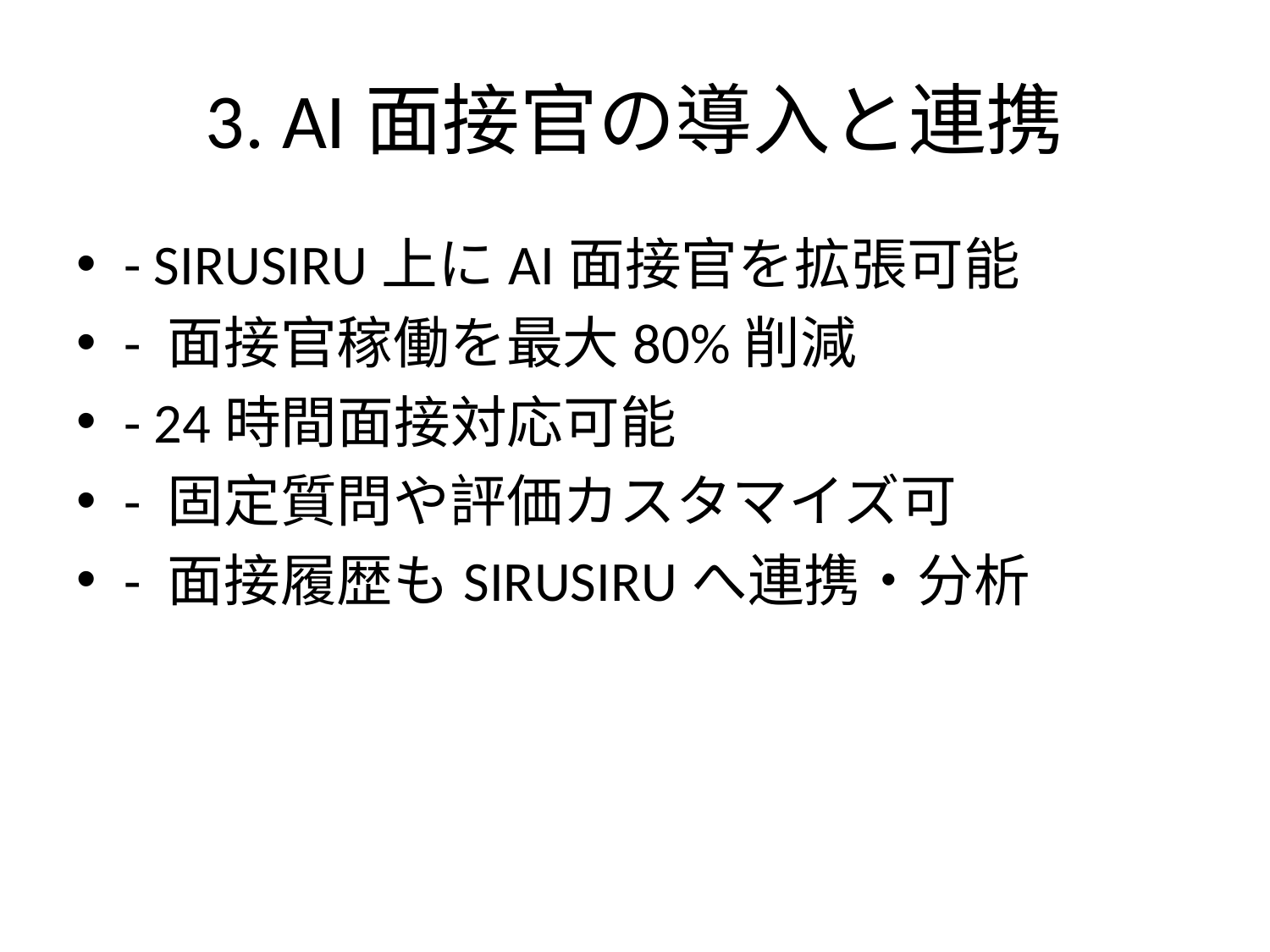

# 3. AI面接官の導入と連携
- SIRUSIRU上にAI面接官を拡張可能
- 面接官稼働を最大80%削減
- 24時間面接対応可能
- 固定質問や評価カスタマイズ可
- 面接履歴もSIRUSIRUへ連携・分析